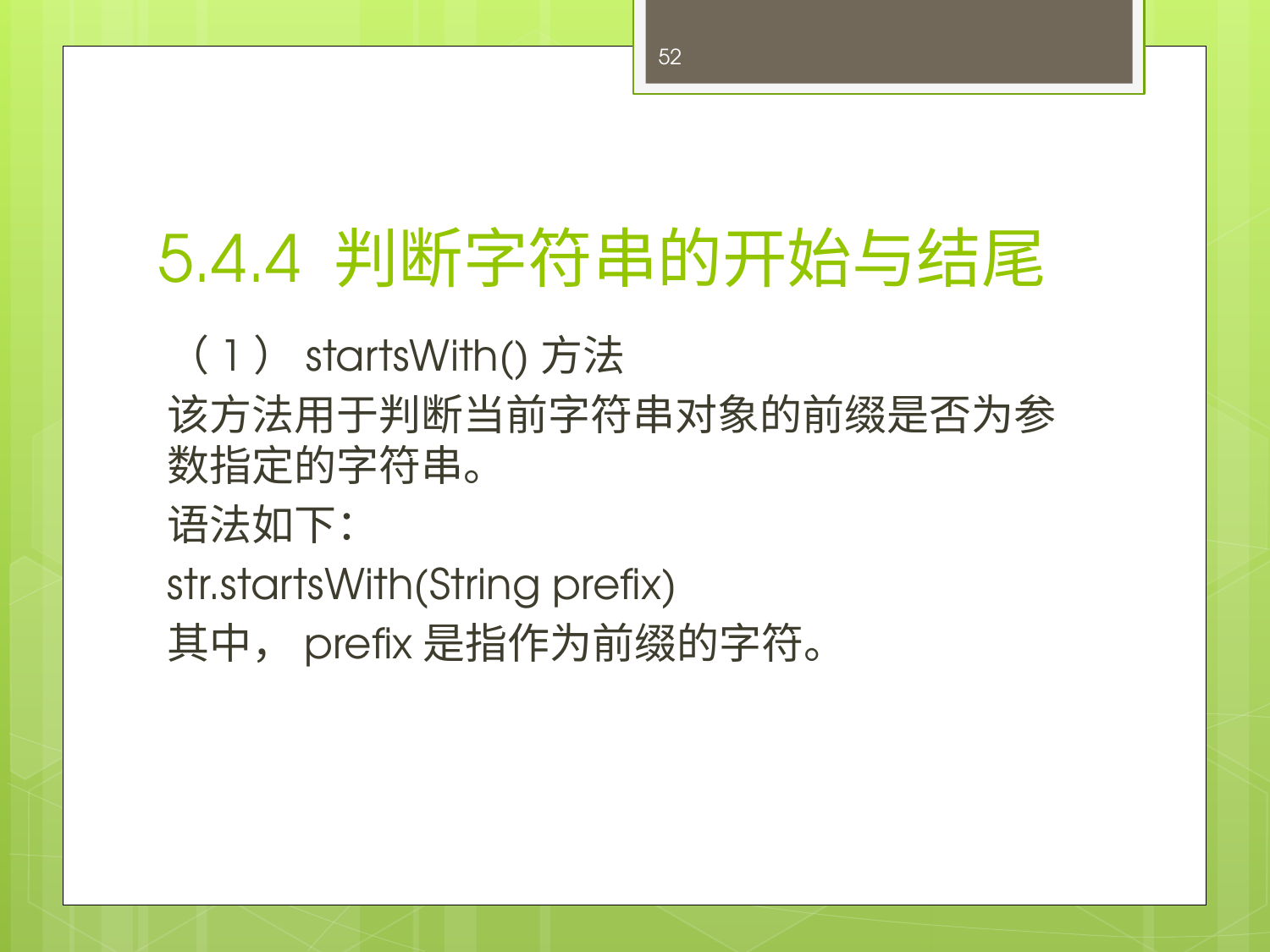

52
# 5.4.4 判断字符串的开始与结尾
（1）startsWith()方法
该方法用于判断当前字符串对象的前缀是否为参数指定的字符串。
语法如下：
str.startsWith(String prefix)
其中，prefix是指作为前缀的字符。